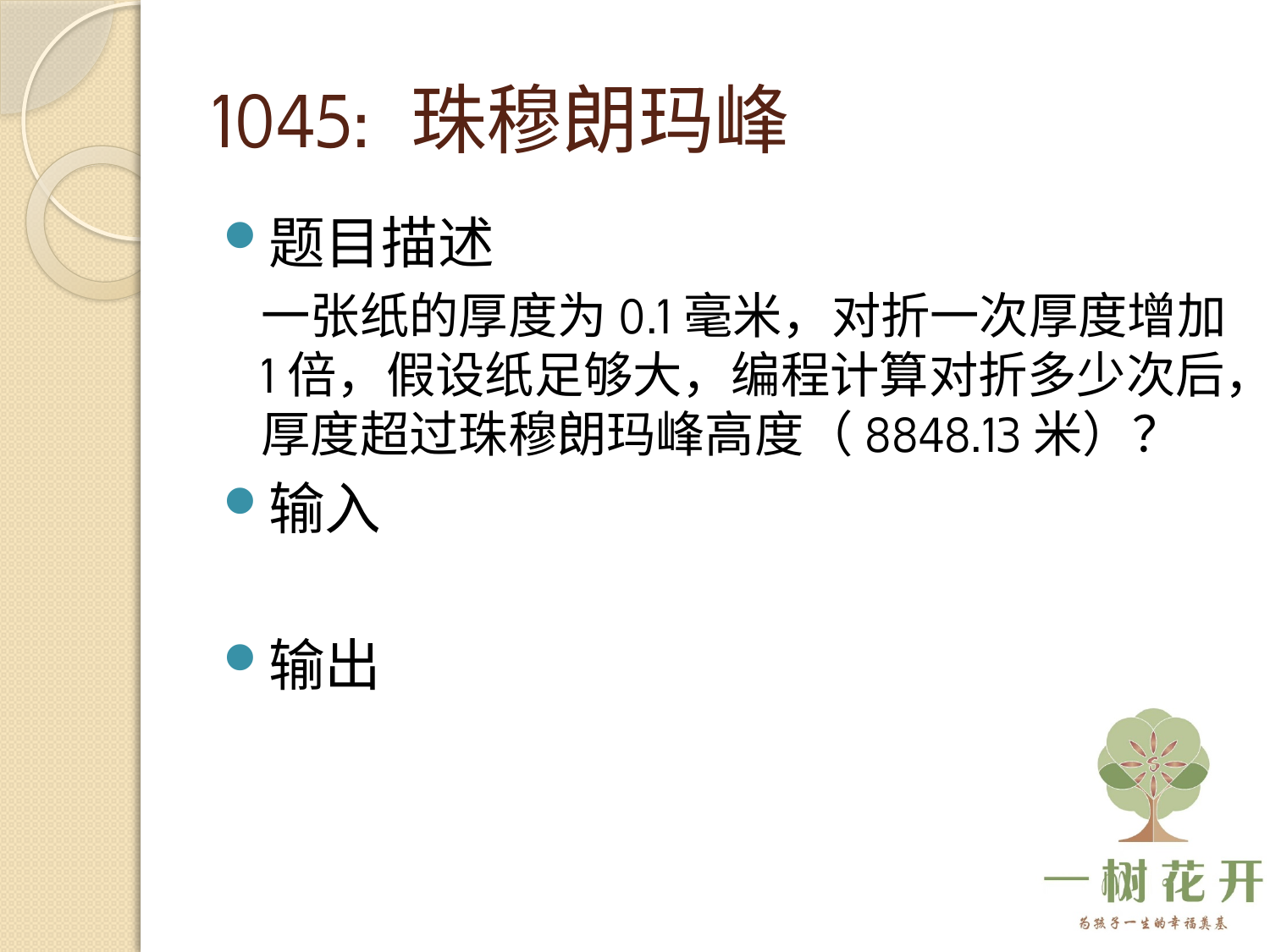

# 1045: 珠穆朗玛峰
题目描述
一张纸的厚度为0.1毫米，对折一次厚度增加1倍，假设纸足够大，编程计算对折多少次后，厚度超过珠穆朗玛峰高度（8848.13米）？
输入

输出